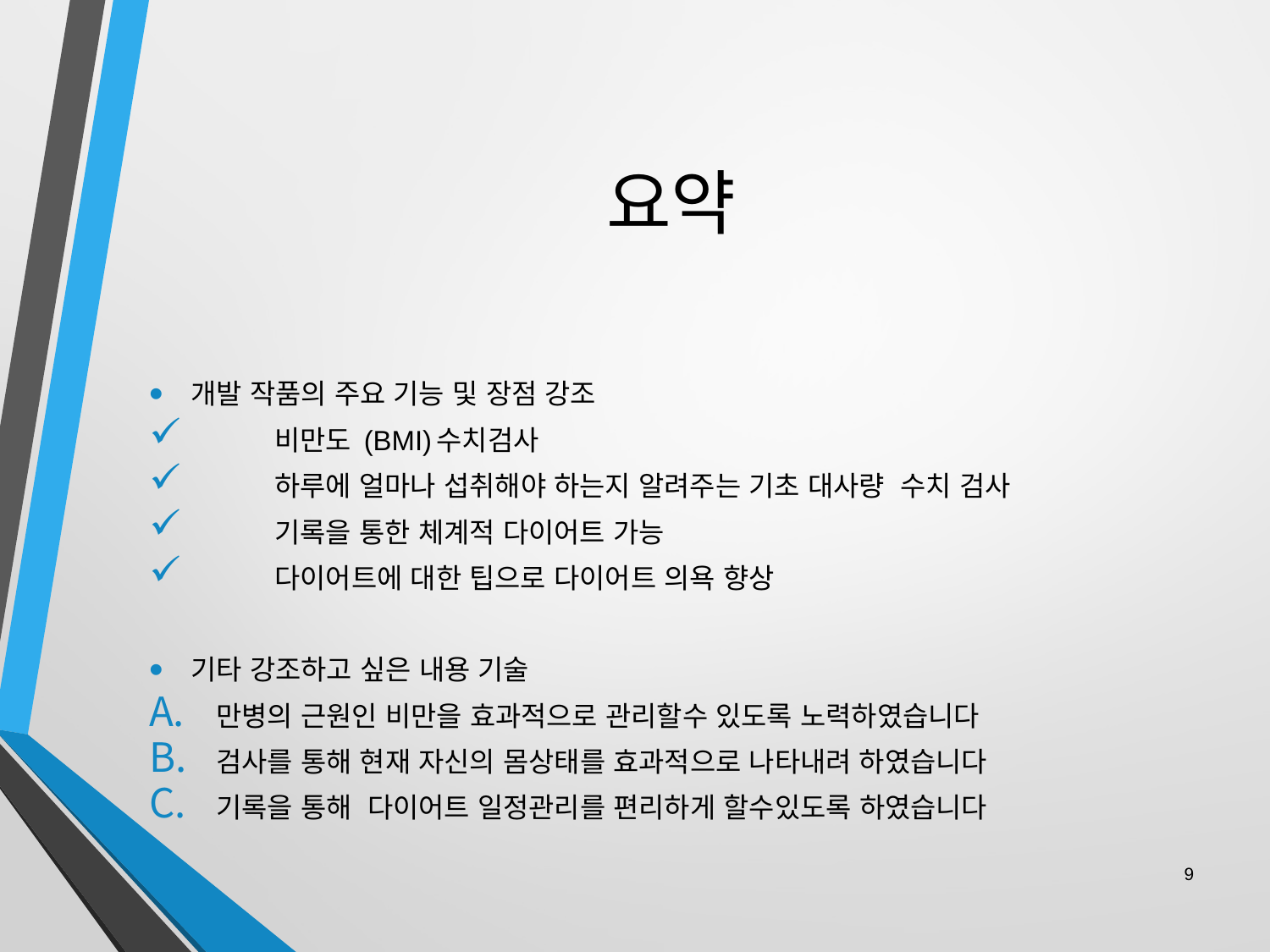

# 요약
개발 작품의 주요 기능 및 장점 강조
	비만도 (BMI)수치검사
	하루에 얼마나 섭취해야 하는지 알려주는 기초 대사량  수치 검사
	기록을 통한 체계적 다이어트 가능
	다이어트에 대한 팁으로 다이어트 의욕 향상

기타 강조하고 싶은 내용 기술
만병의 근원인 비만을 효과적으로 관리할수 있도록 노력하였습니다
검사를 통해 현재 자신의 몸상태를 효과적으로 나타내려 하였습니다
기록을 통해  다이어트 일정관리를 편리하게 할수있도록 하였습니다

9